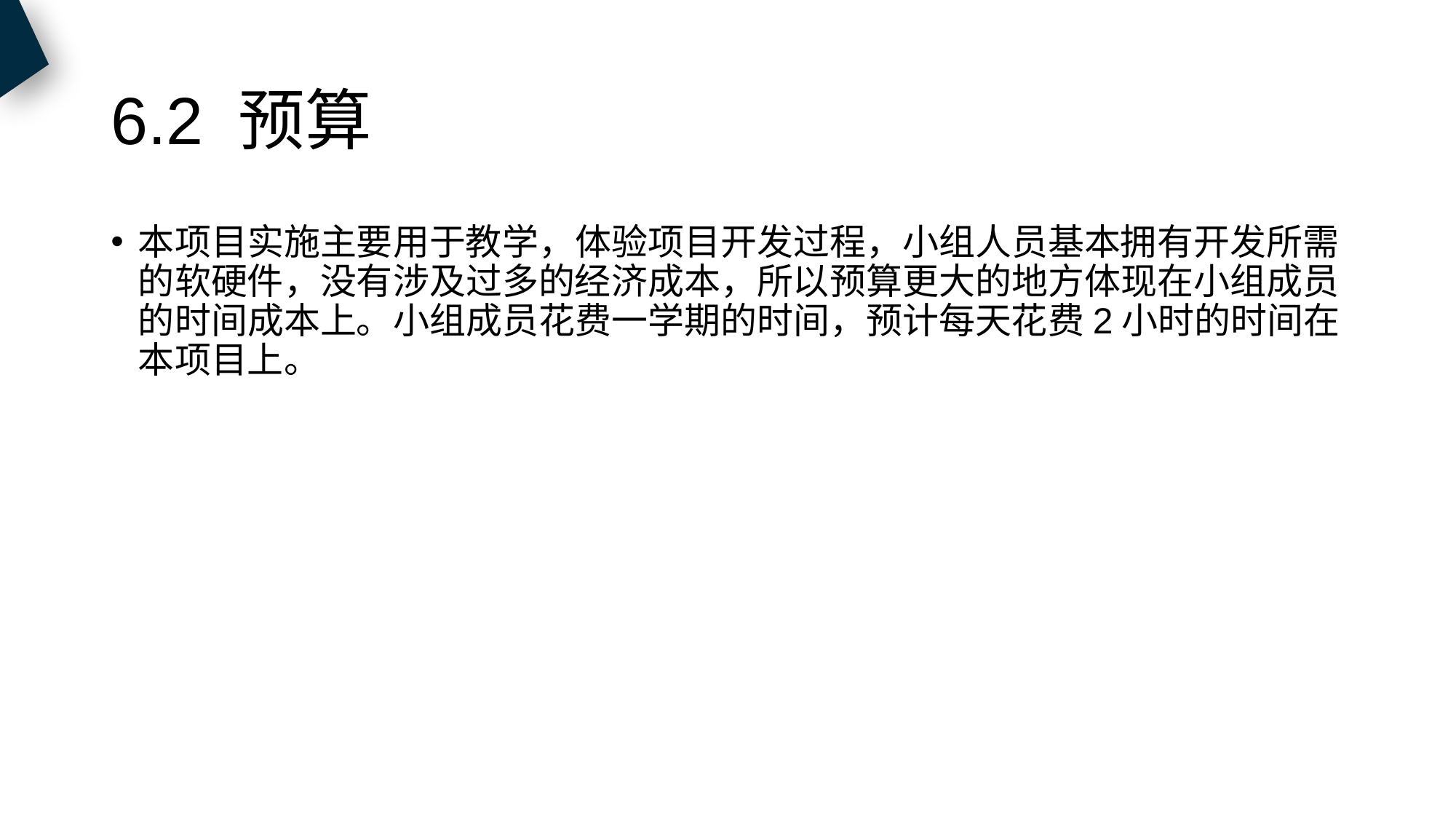

# 6.2 预算
本项目实施主要用于教学，体验项目开发过程，小组人员基本拥有开发所需的软硬件，没有涉及过多的经济成本，所以预算更大的地方体现在小组成员的时间成本上。小组成员花费一学期的时间，预计每天花费2小时的时间在本项目上。